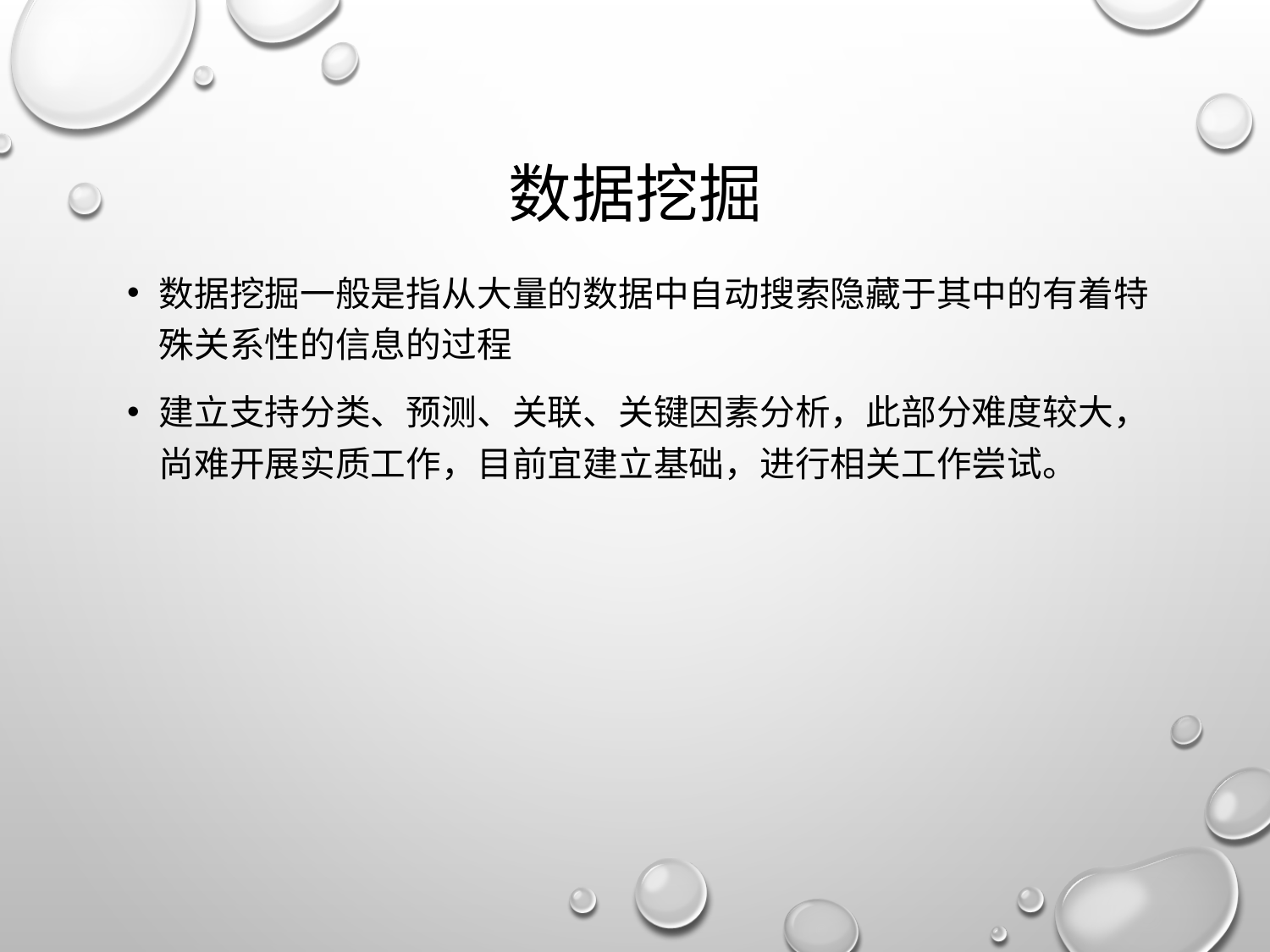

# 数据挖掘
数据挖掘一般是指从大量的数据中自动搜索隐藏于其中的有着特殊关系性的信息的过程
建立支持分类、预测、关联、关键因素分析，此部分难度较大，尚难开展实质工作，目前宜建立基础，进行相关工作尝试。